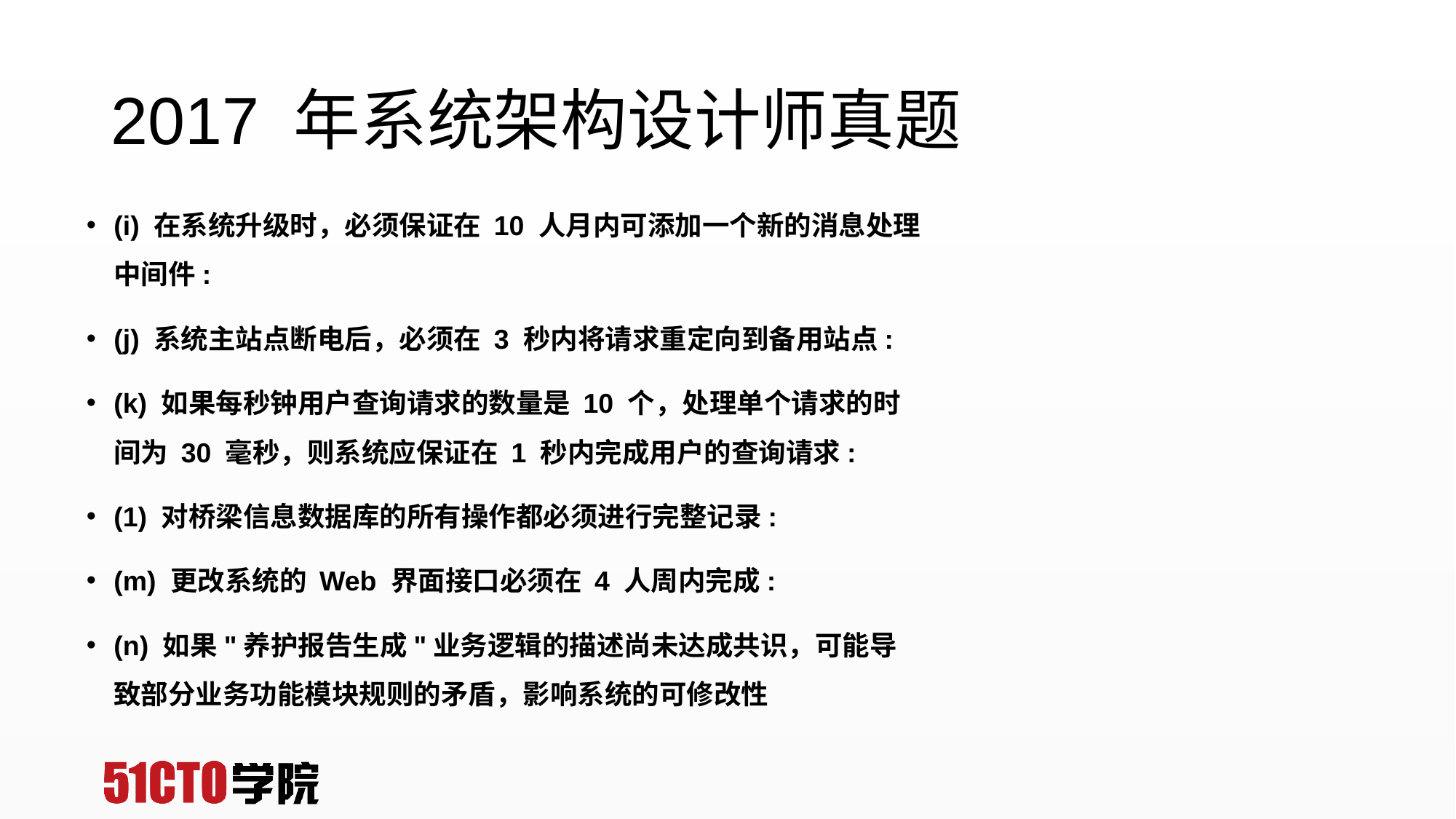

# 2017 年系统架构设计师真题
(i) 在系统升级时，必须保证在 10 人月内可添加一个新的消息处理中间件:
(j) 系统主站点断电后，必须在 3 秒内将请求重定向到备用站点:
(k) 如果每秒钟用户查询请求的数量是 10 个，处理单个请求的时间为 30 毫秒，则系统应保证在 1 秒内完成用户的查询请求:
(1) 对桥梁信息数据库的所有操作都必须进行完整记录:
(m) 更改系统的 Web 界面接口必须在 4 人周内完成:
(n) 如果"养护报告生成"业务逻辑的描述尚未达成共识，可能导致部分业务功能模块规则的矛盾，影响系统的可修改性